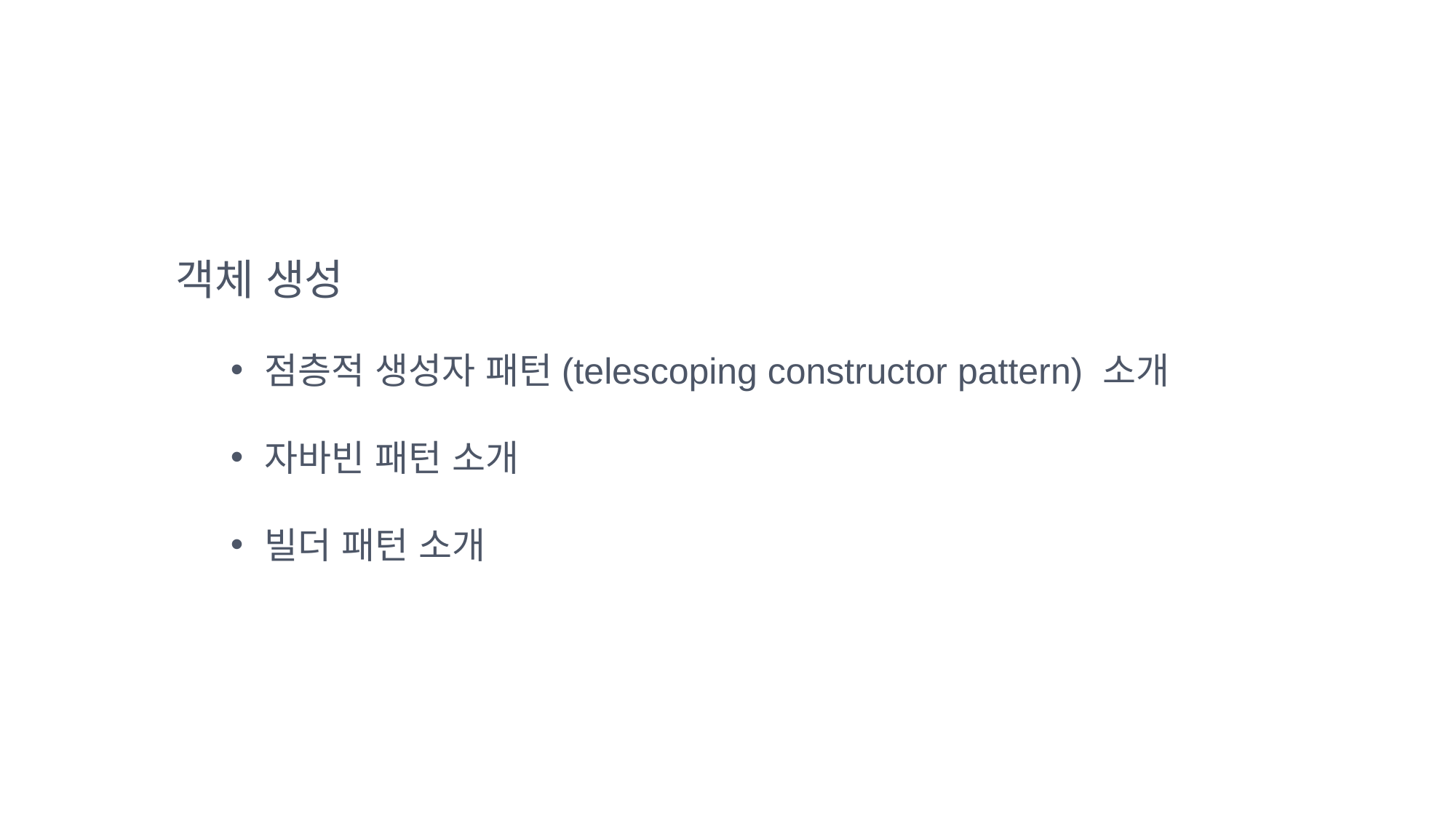

객체 생성
점층적 생성자 패턴(telescoping constructor pattern) 소개
자바빈 패턴 소개
빌더 패턴 소개